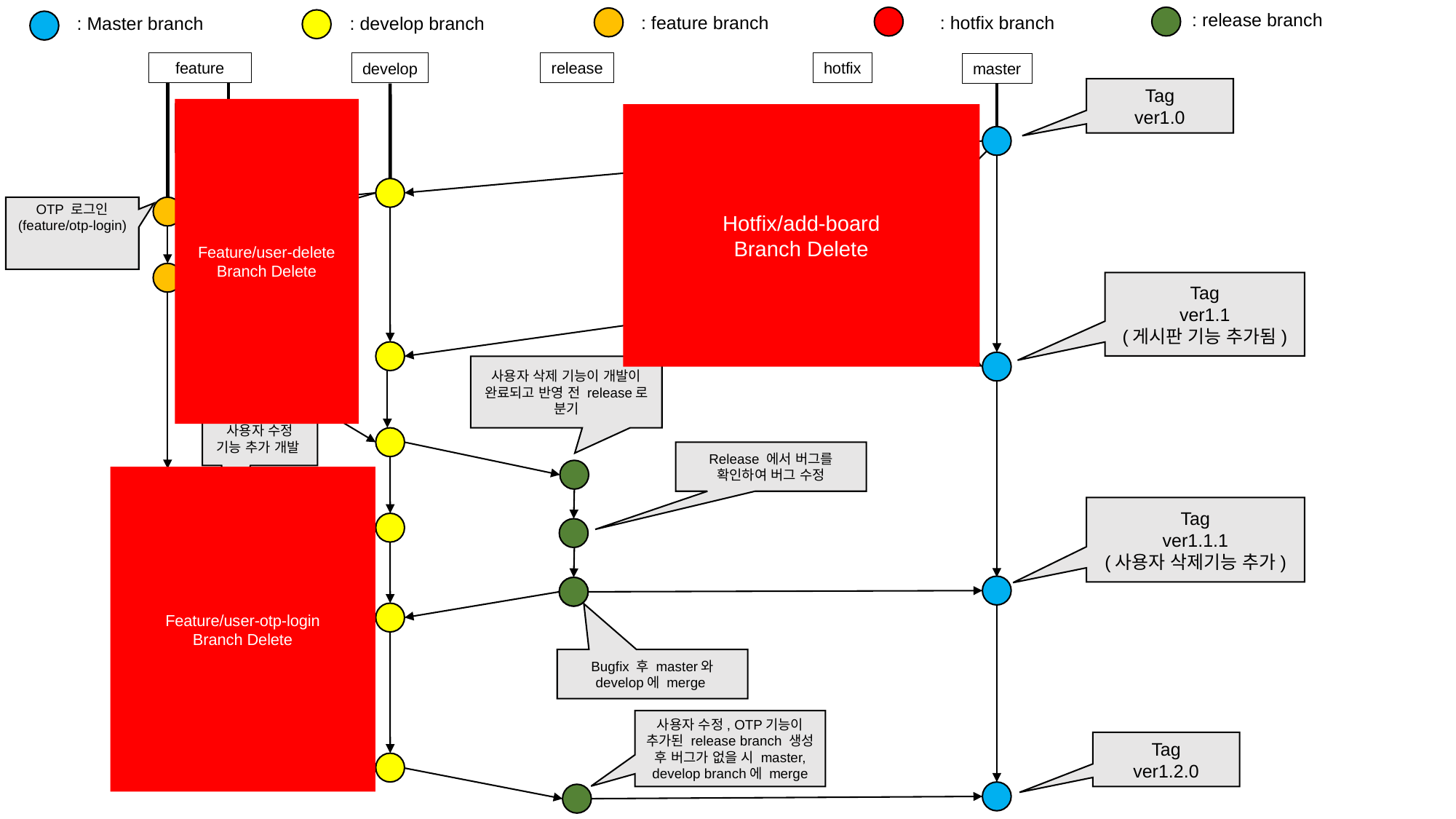

: release branch
: feature branch
: hotfix branch
: Master branch
: develop branch

release
feature
hotfix
develop
master
Tag
ver1.0
Feature/user-delete
Branch Delete
사용자 삭제 기능
(feature/user-delete)
Hotfix/add-board
Branch Delete

사용자의 급한 요청으로 인해 게시판 기능 추가
완료 후 develop, master merge 후 delete branch

OTP 로그인
(feature/otp-login)

Tag
ver1.1
(게시판 기능 추가됨)

사용자 삭제 기능이 개발이 완료되고 반영 전 release로 분기
사용자 수정 기능 추가 개발

Release 에서 버그를 확인하여 버그 수정

Feature/user-otp-login
Branch Delete

Tag
ver1.1.1
(사용자 삭제기능 추가)

Bugfix 후 master와 develop에 merge

사용자 수정, OTP기능이 추가된 release branch 생성 후 버그가 없을 시 master, develop branch에 merge
Tag
ver1.2.0